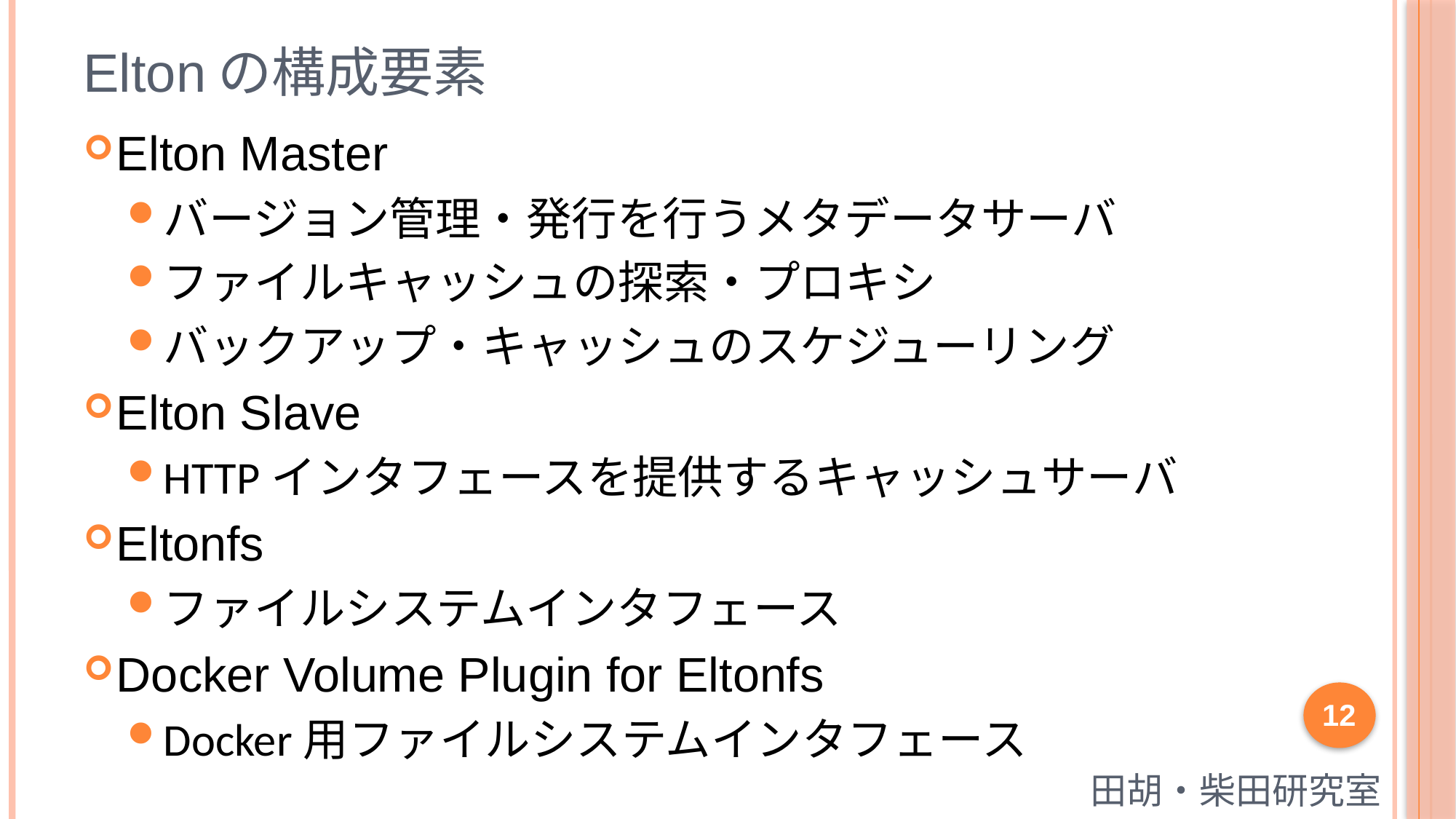

# Eltonの構成要素
Elton Master
バージョン管理・発行を行うメタデータサーバ
ファイルキャッシュの探索・プロキシ
バックアップ・キャッシュのスケジューリング
Elton Slave
HTTPインタフェースを提供するキャッシュサーバ
Eltonfs
ファイルシステムインタフェース
Docker Volume Plugin for Eltonfs
Docker用ファイルシステムインタフェース
12